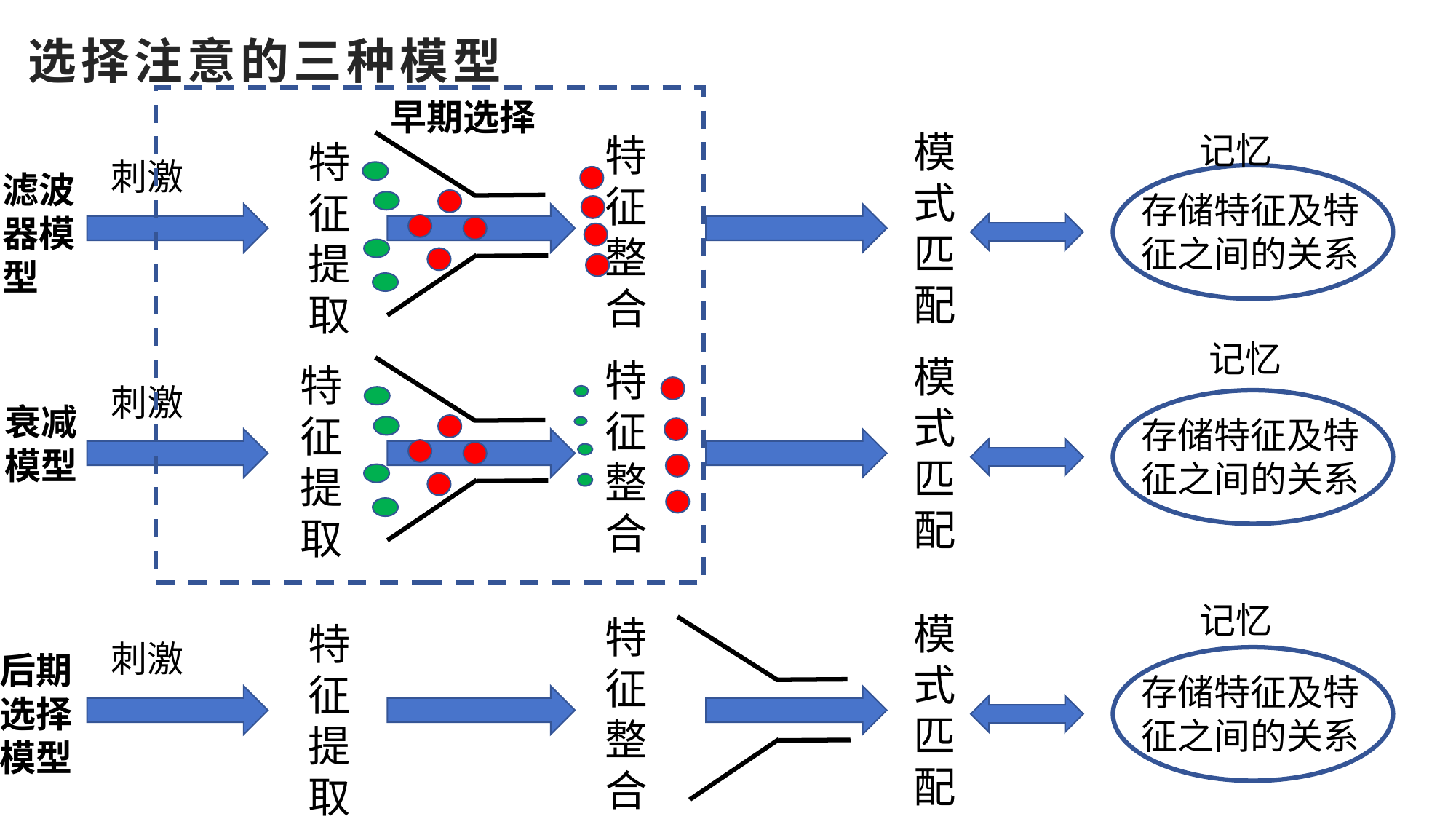

# 选择注意的三种模型

早期选择
模式匹配
记忆
特征整合
特征提取
刺激

滤波器模型

存储特征及特征之间的关系

记忆
模式匹配
特征整合
特征提取
刺激

衰减模型
存储特征及特征之间的关系

记忆
模式匹配
特征整合
特征提取
刺激
后期选择模型

存储特征及特征之间的关系